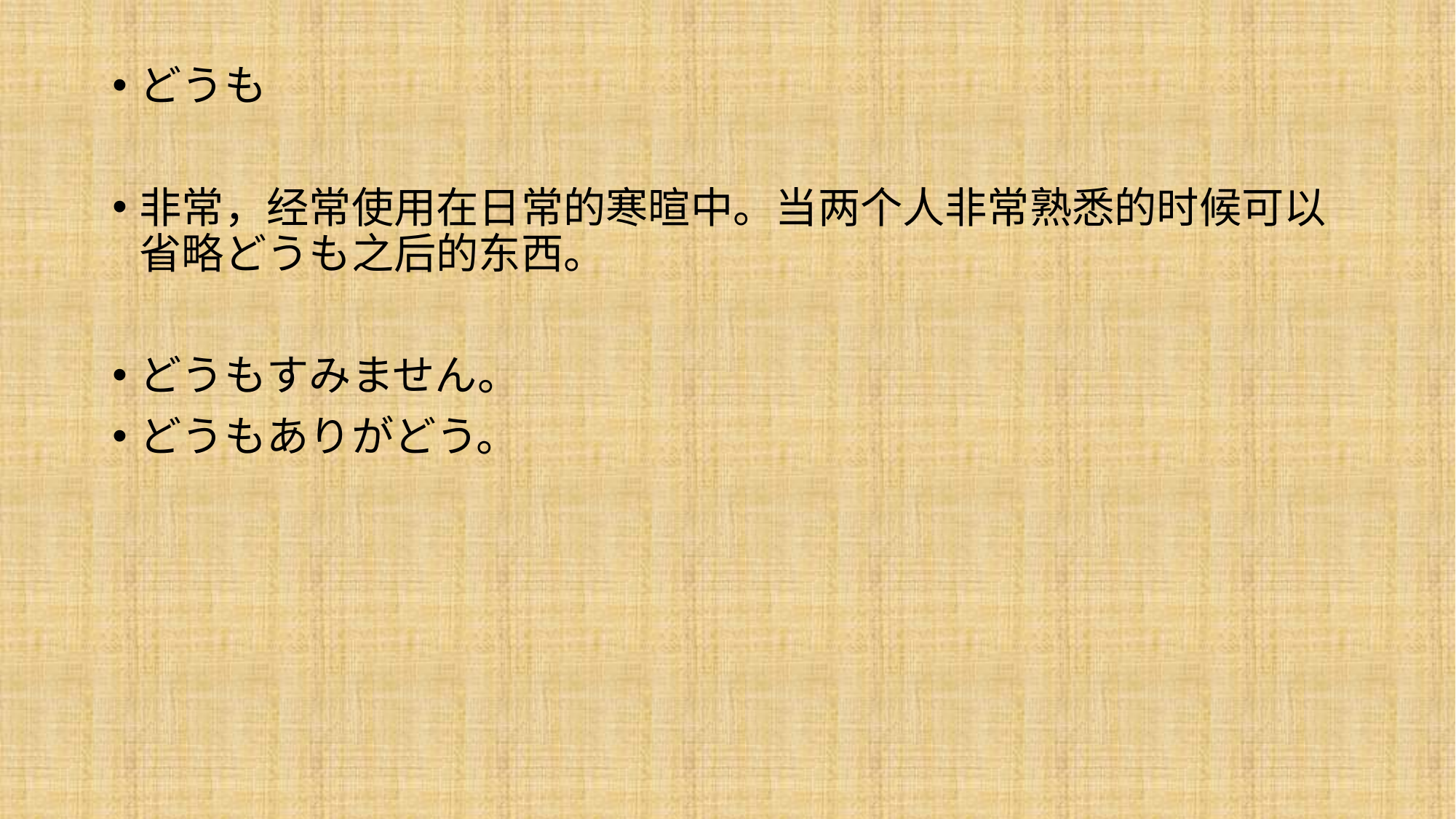

どうも

非常，经常使用在日常的寒暄中。当两个人非常熟悉的时候可以省略どうも之后的东西。

どうもすみません。
どうもありがどう。